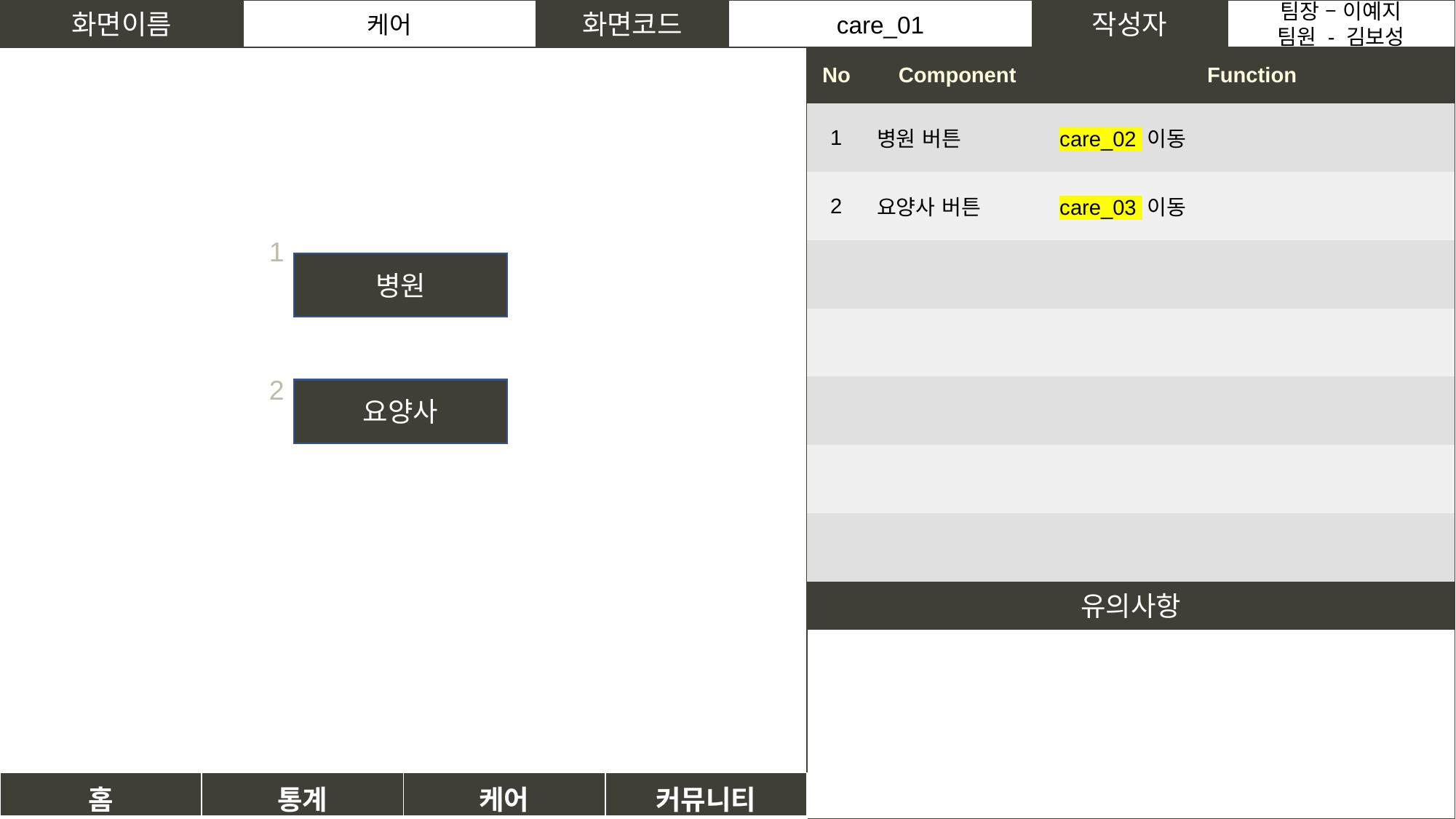

화면이름
케어
화면코드
care_01
작성자
팀장 – 이예지
팀원 - 김보성
| No | Component | Function |
| --- | --- | --- |
| 1 | 병원 버튼 | care\_02 이동 |
| 2 | 요양사 버튼 | care\_03 이동 |
|  |  |  |
|  |  |  |
|  |  |  |
|  |  |  |
|  |  |  |
1
병원
2
요양사
유의사항

| 홈 | 통계 | 케어 | 커뮤니티 |
| --- | --- | --- | --- |